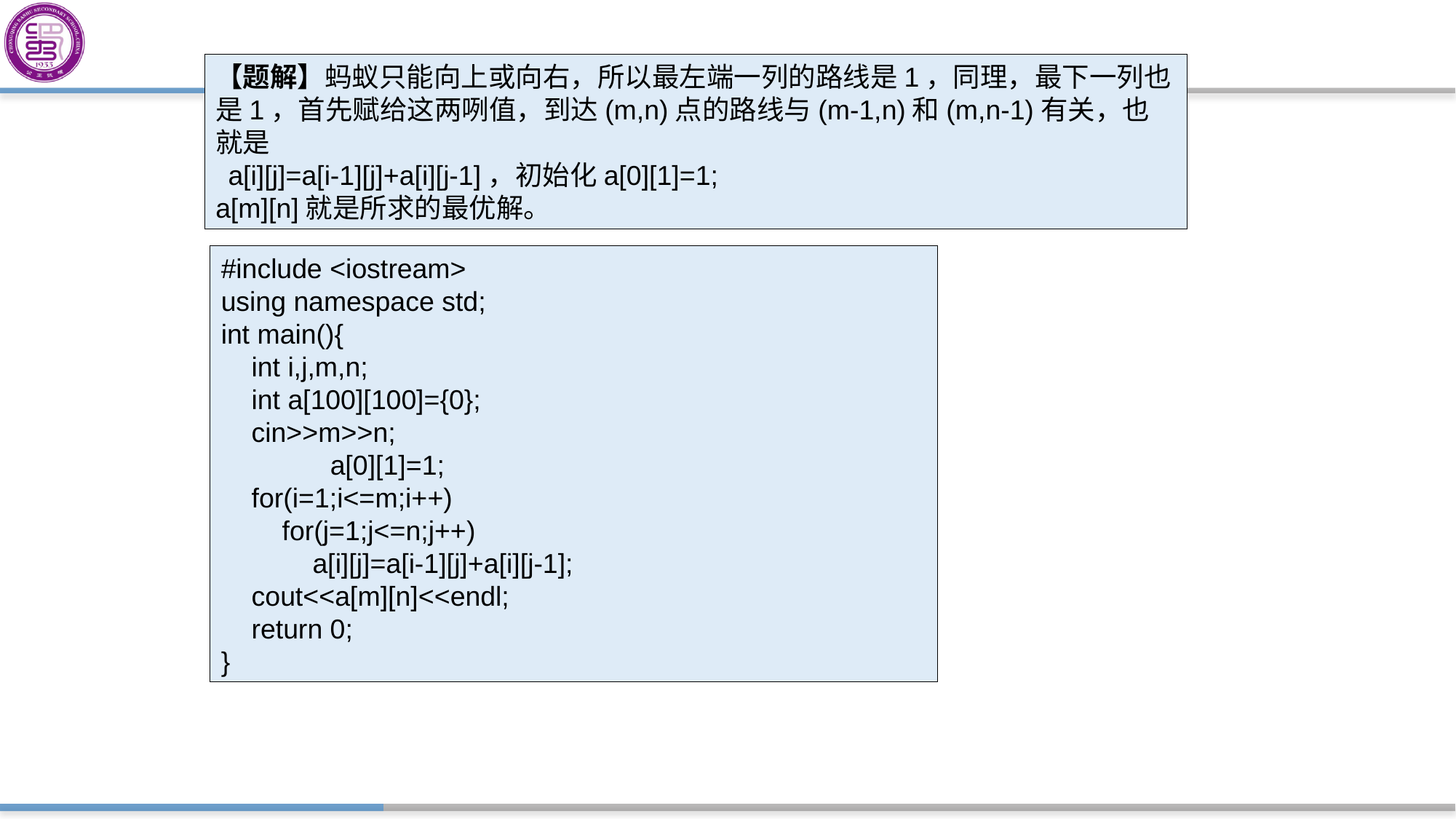

【题解】蚂蚁只能向上或向右，所以最左端一列的路线是1，同理，最下一列也是1，首先赋给这两咧值，到达(m,n)点的路线与(m-1,n)和(m,n-1)有关，也就是
 a[i][j]=a[i-1][j]+a[i][j-1]，初始化a[0][1]=1;
a[m][n]就是所求的最优解。
#include <iostream>
using namespace std;
int main(){
    int i,j,m,n;
    int a[100][100]={0};
    cin>>m>>n;
 	a[0][1]=1;
    for(i=1;i<=m;i++)
        for(j=1;j<=n;j++)
            a[i][j]=a[i-1][j]+a[i][j-1];
    cout<<a[m][n]<<endl;
    return 0;
}